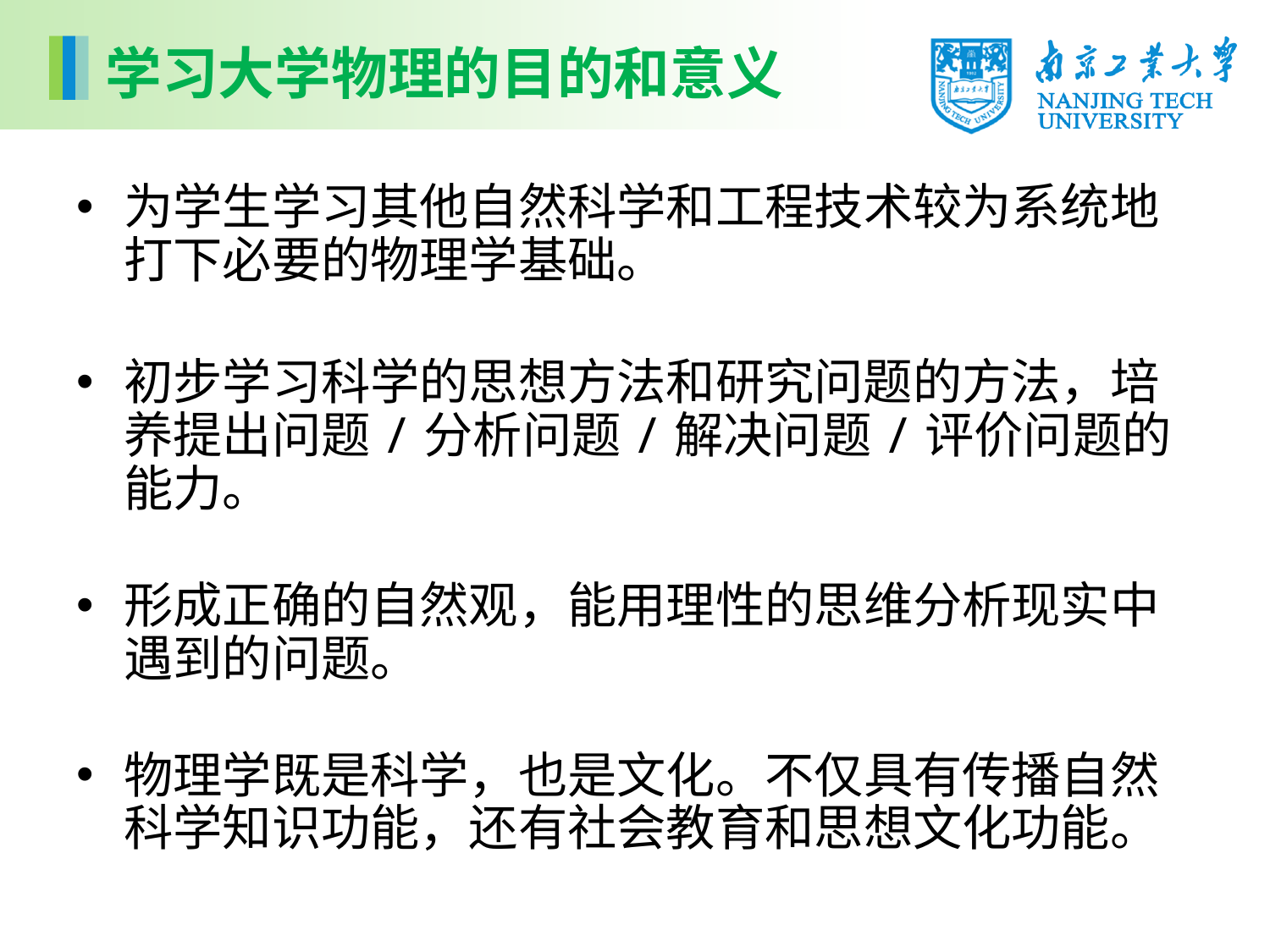

# 学习大学物理的目的和意义
为学生学习其他自然科学和工程技术较为系统地打下必要的物理学基础。
初步学习科学的思想方法和研究问题的方法，培养提出问题/分析问题/解决问题/评价问题的能力。
形成正确的自然观，能用理性的思维分析现实中遇到的问题。
物理学既是科学，也是文化。不仅具有传播自然科学知识功能，还有社会教育和思想文化功能。